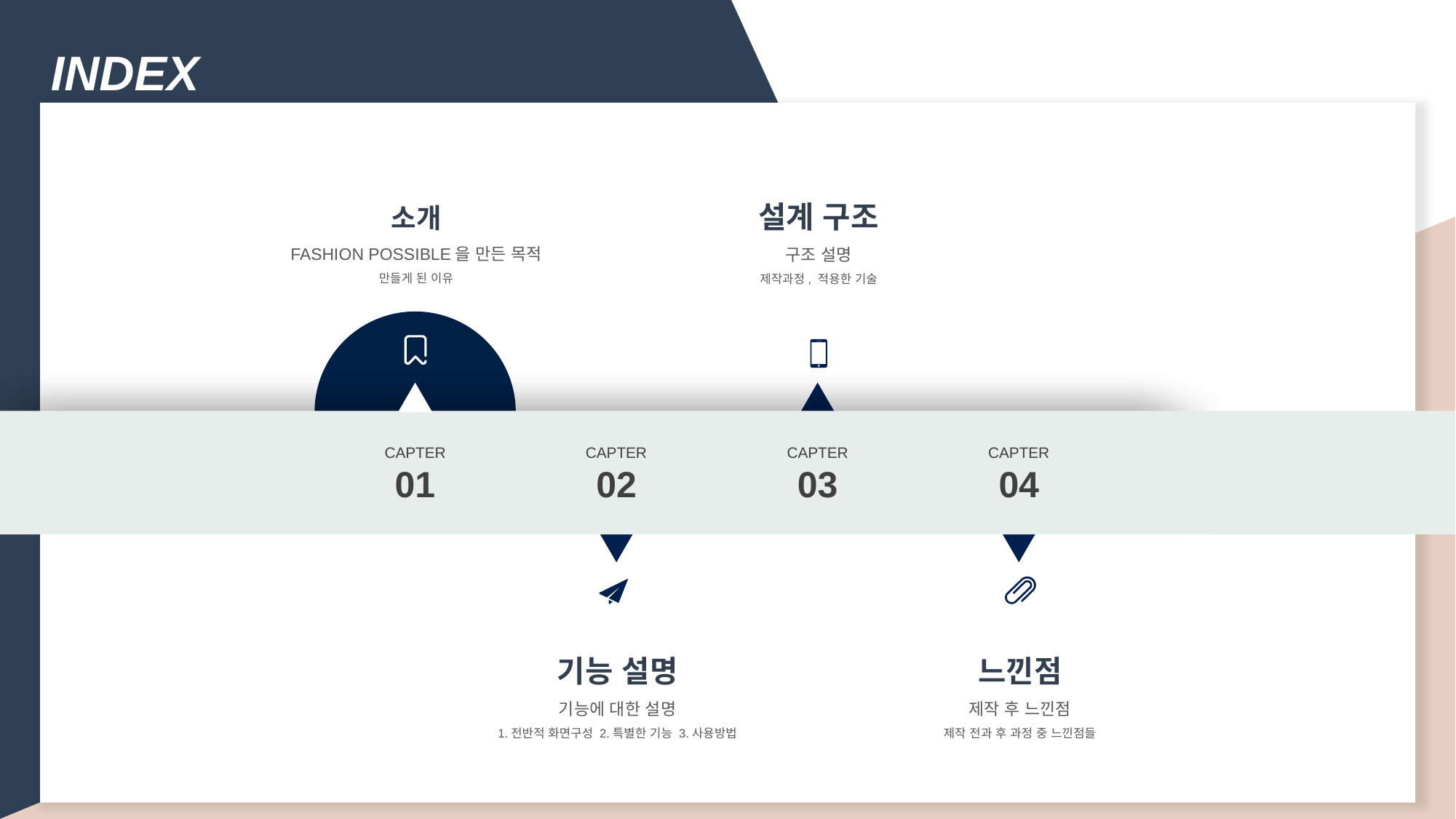

INDEX

설계 구조
구조 설명
제작과정, 적용한 기술
소개
FASHION POSSIBLE을 만든 목적
만들게 된 이유

CAPTER
01
CAPTER
02
CAPTER
03
CAPTER
04

기능 설명
기능에 대한 설명
1.전반적 화면구성 2.특별한 기능 3.사용방법
느낀점
제작 후 느낀점
제작 전과 후 과정 중 느낀점들